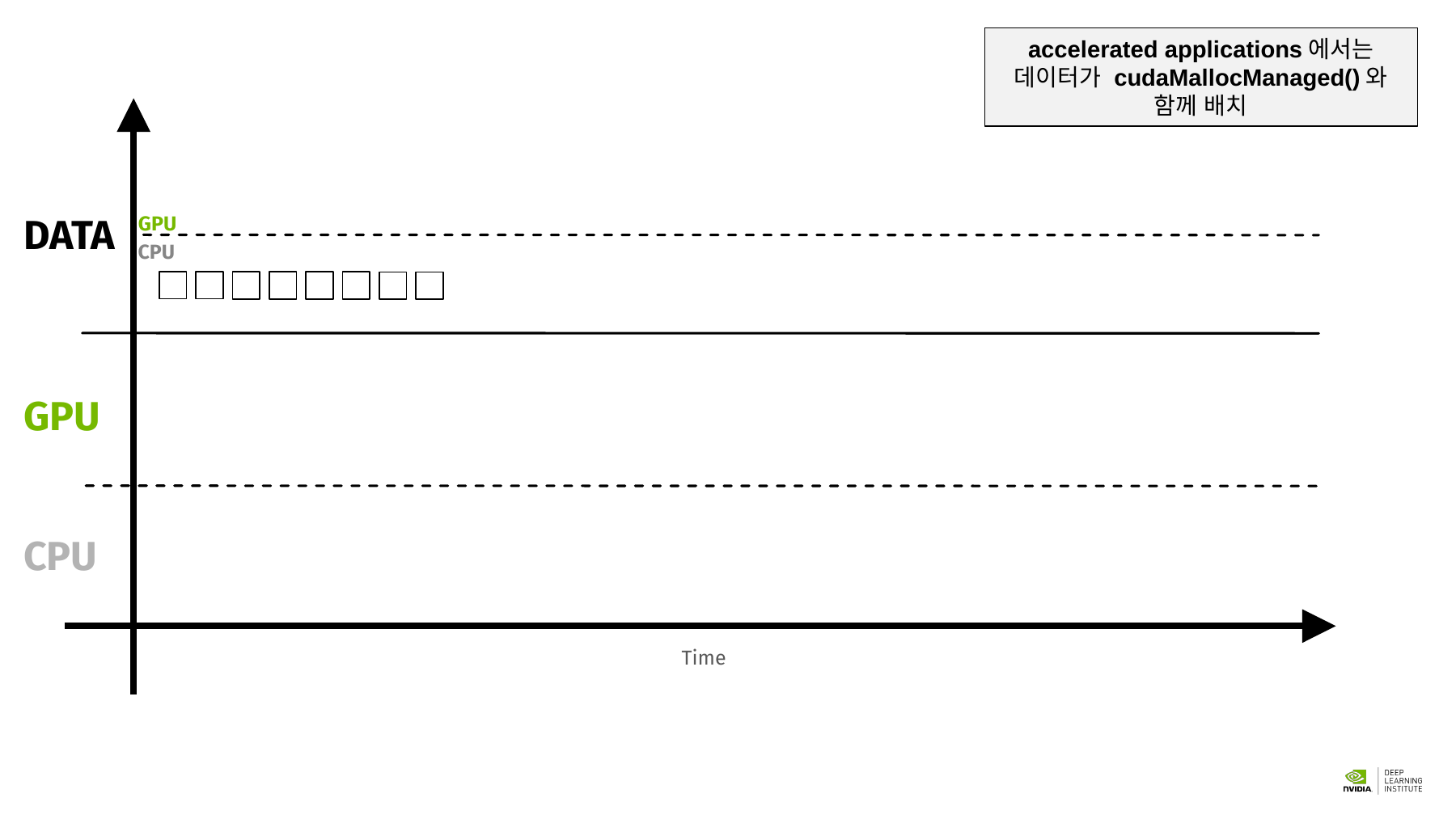

accelerated applications에서는 데이터가 cudaMallocManaged()와 함께 배치
TIME
GPU
DATA
CPU

GPU
CPU
Time